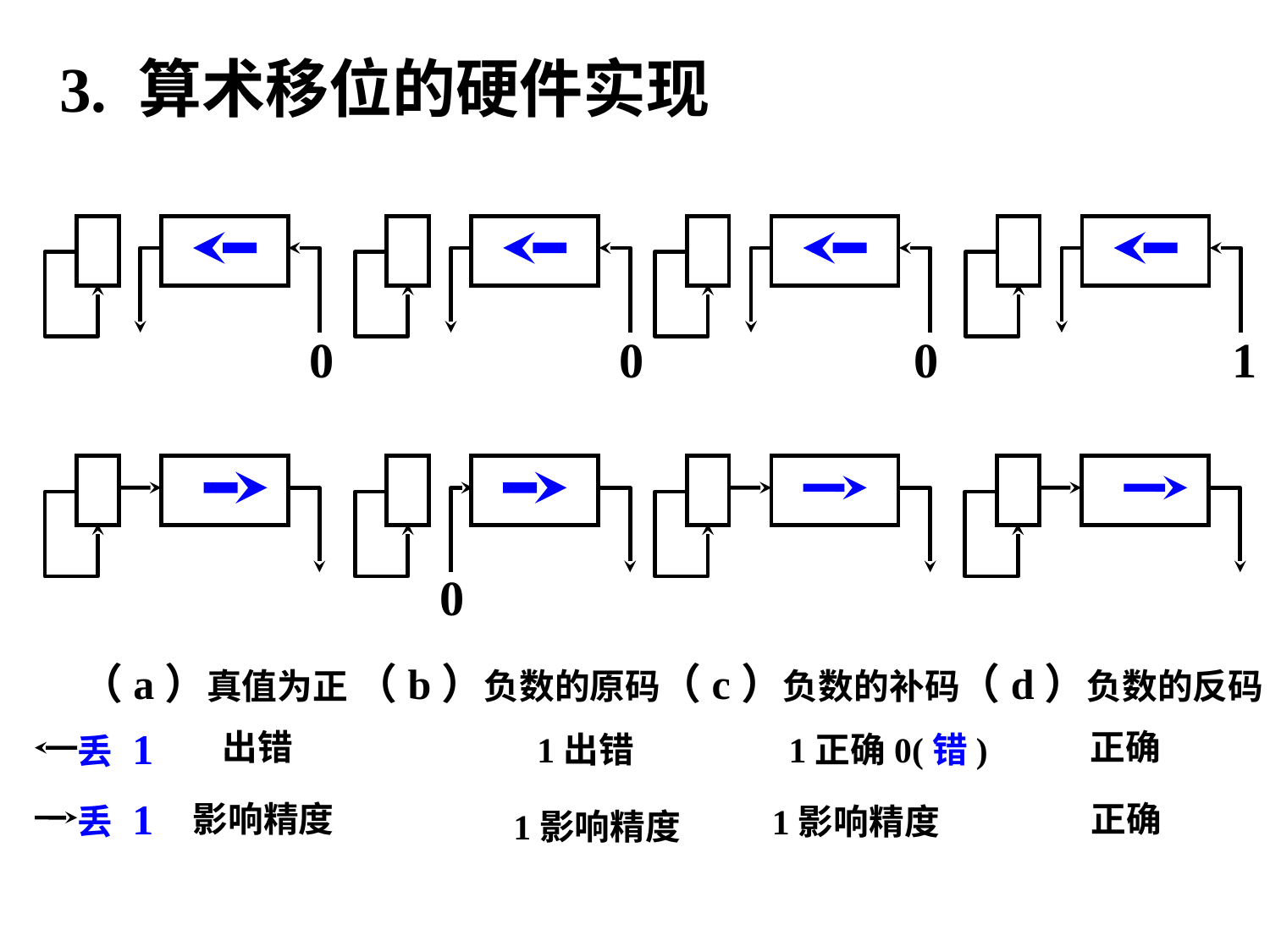

3. 算术移位的硬件实现

0

0

0

1

0

（a）真值为正
（b）负数的原码
（c）负数的补码
（d）负数的反码
丢 1

出错
正确
1出错
1正确0(错)
丢 1

影响精度
正确
1影响精度
1影响精度